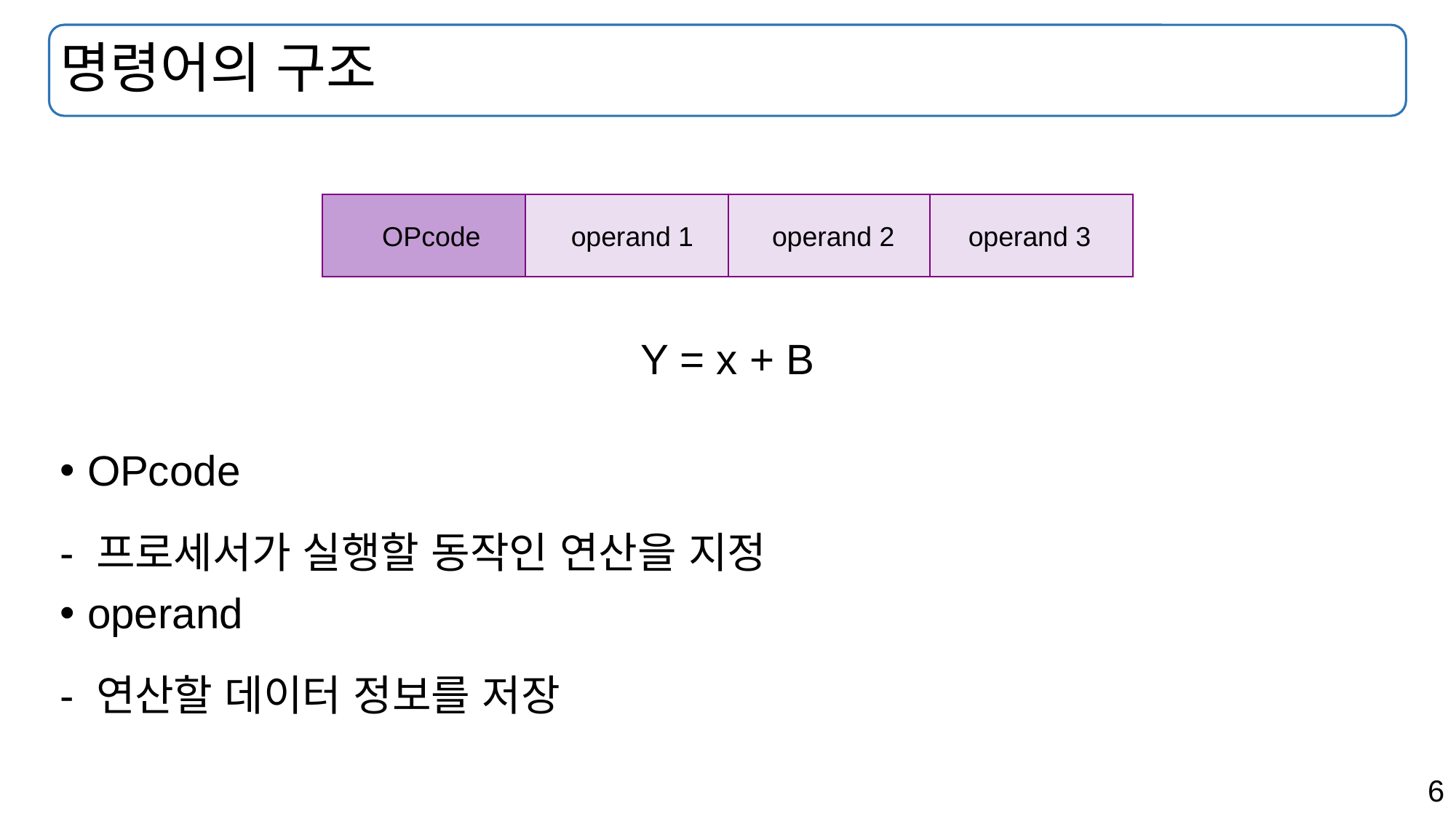

# 명령어의 구조

operand 2
operand 1
operand 3
OPcode
Y = x + B
OPcode
- 프로세서가 실행할 동작인 연산을 지정
operand
- 연산할 데이터 정보를 저장